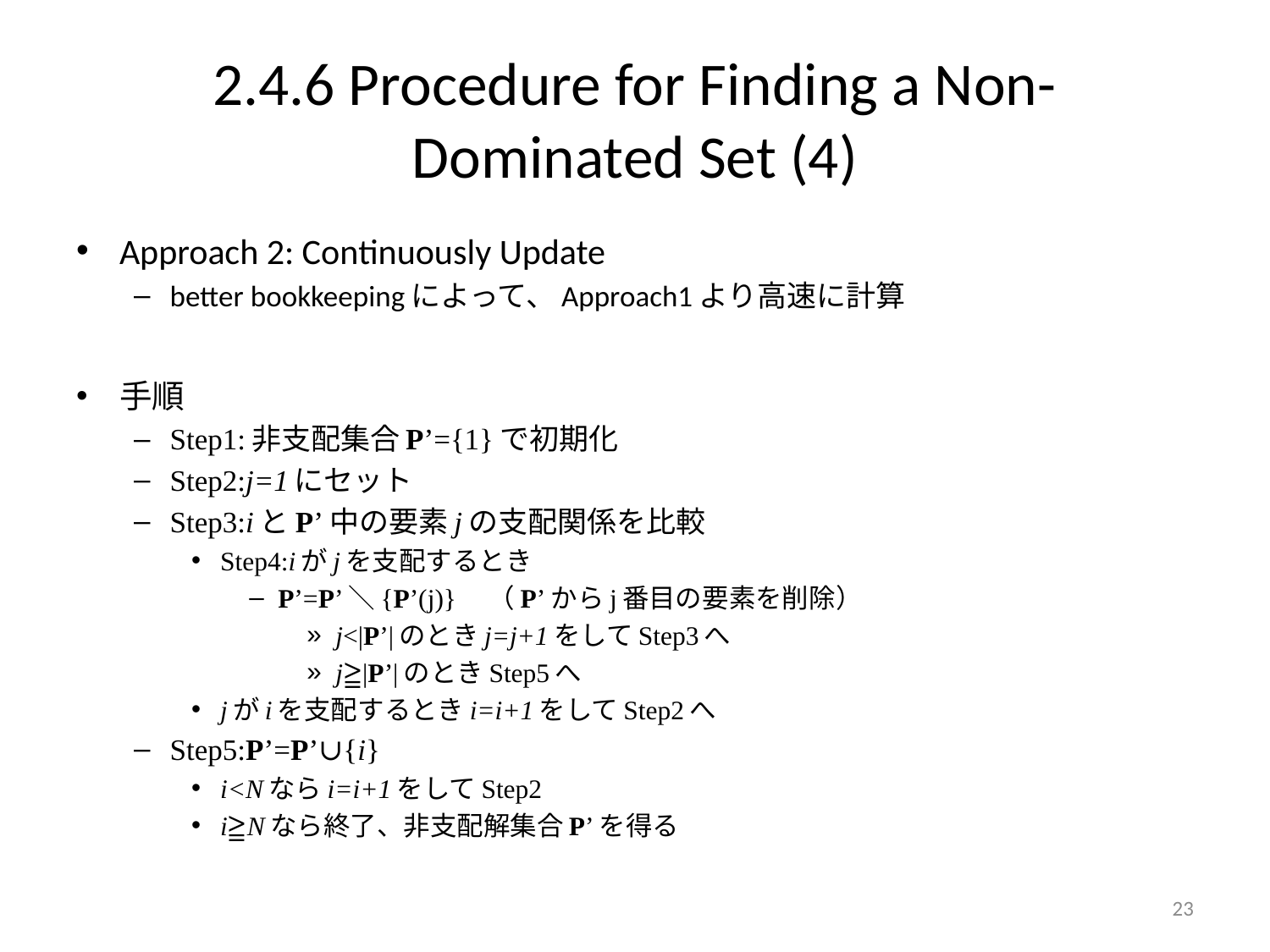

# 2.4.6 Procedure for Finding a Non-Dominated Set (4)
Approach 2: Continuously Update
better bookkeepingによって、Approach1より高速に計算

手順
Step1:非支配集合P’={1}で初期化
Step2:j=1にセット
Step3:iとP’中の要素jの支配関係を比較
Step4:iがjを支配するとき
P’=P’＼{P’(j)}　（P’からj番目の要素を削除）
j<|P’|のときj=j+1をしてStep3へ
j≧|P’|のときStep5へ
jがiを支配するときi=i+1をしてStep2へ
Step5:P’=P’∪{i}
i<Nならi=i+1をしてStep2
i≧Nなら終了、非支配解集合P’を得る
23